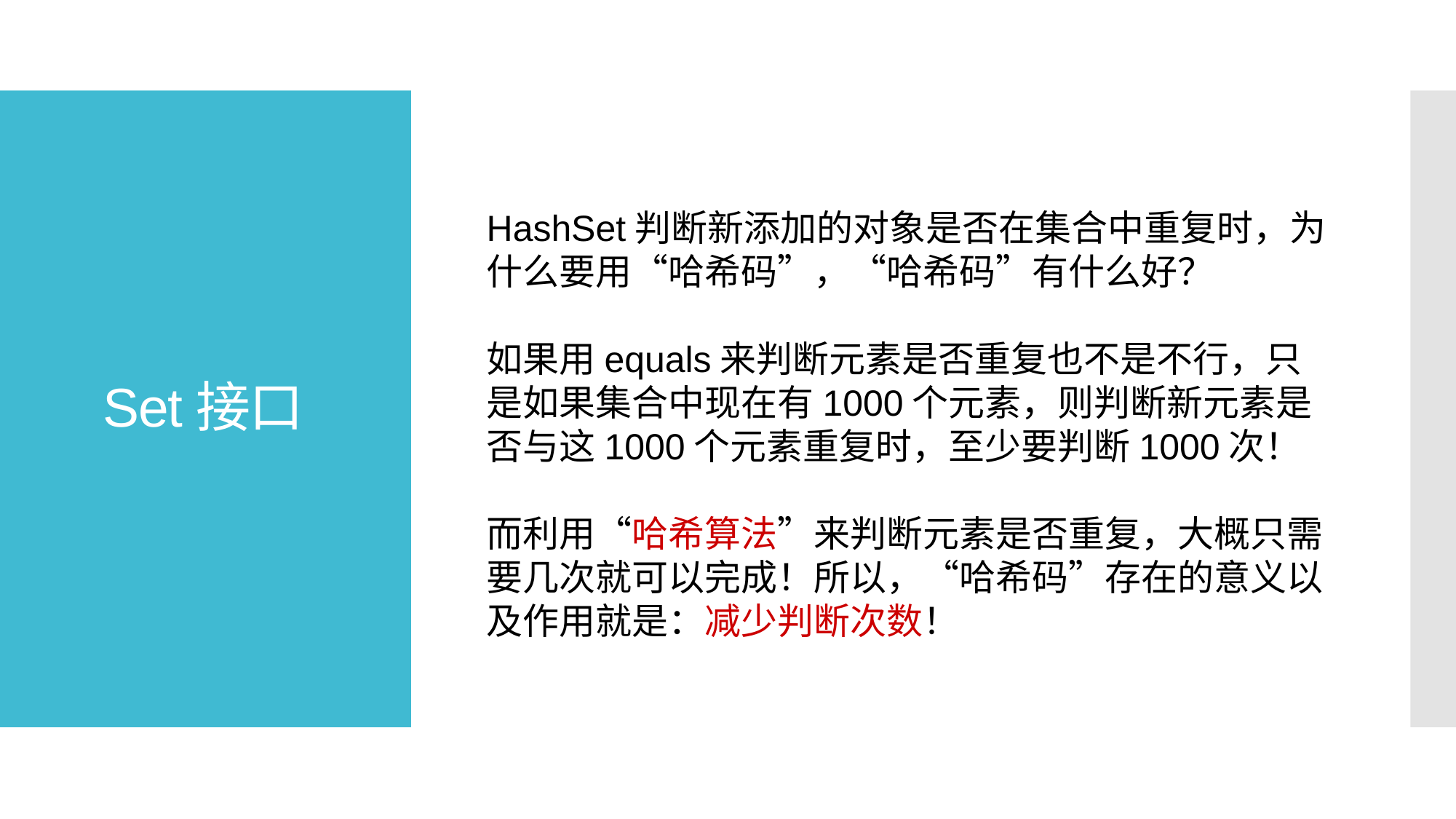

# Set接口
HashSet判断新添加的对象是否在集合中重复时，为什么要用“哈希码”，“哈希码”有什么好？

如果用equals来判断元素是否重复也不是不行，只是如果集合中现在有1000个元素，则判断新元素是否与这1000个元素重复时，至少要判断1000次！

而利用“哈希算法”来判断元素是否重复，大概只需要几次就可以完成！所以，“哈希码”存在的意义以及作用就是：减少判断次数！